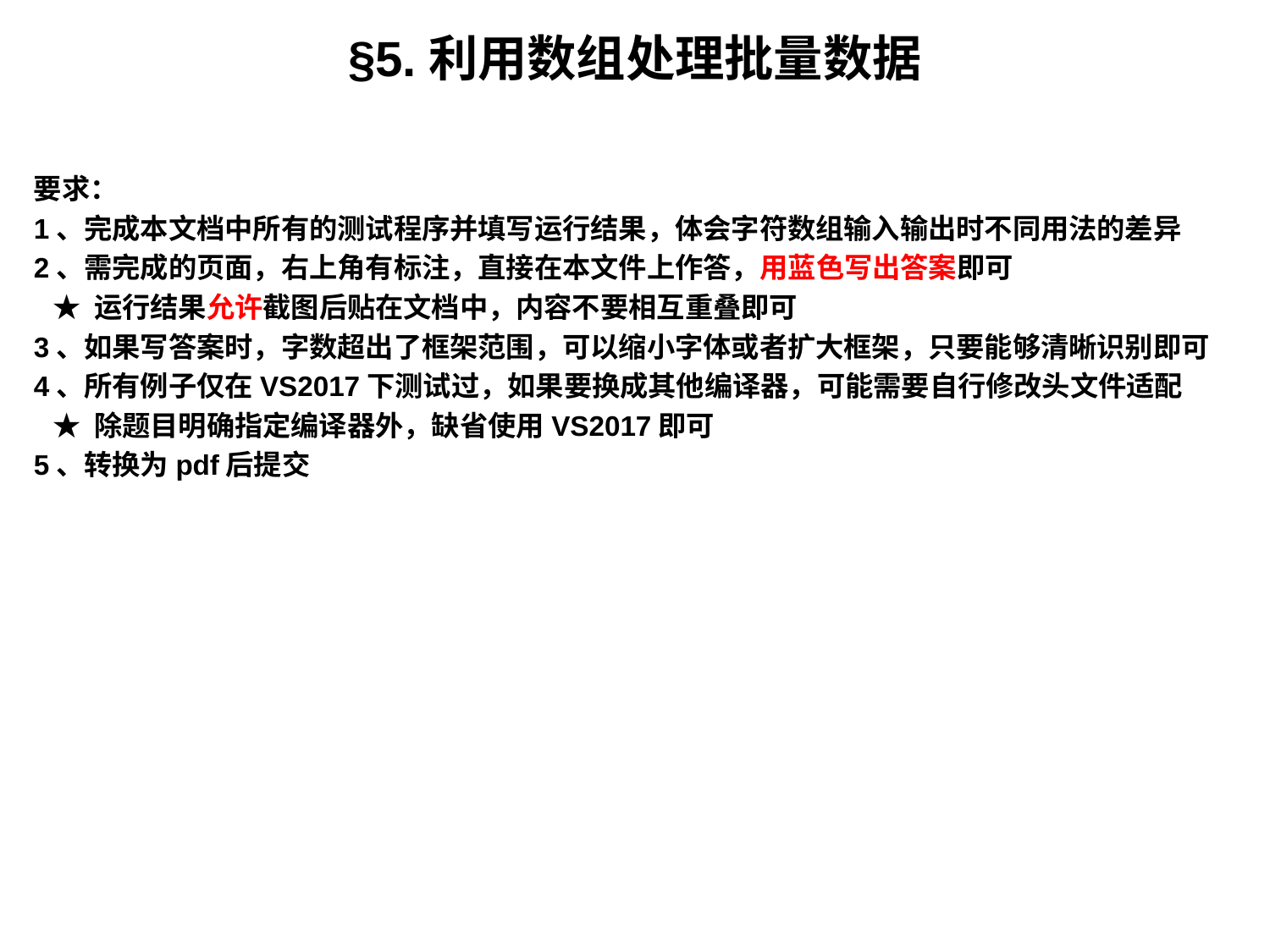

§5.利用数组处理批量数据

要求：
1、完成本文档中所有的测试程序并填写运行结果，体会字符数组输入输出时不同用法的差异
2、需完成的页面，右上角有标注，直接在本文件上作答，用蓝色写出答案即可
   ★ 运行结果允许截图后贴在文档中，内容不要相互重叠即可
3、如果写答案时，字数超出了框架范围，可以缩小字体或者扩大框架，只要能够清晰识别即可
4、所有例子仅在VS2017下测试过，如果要换成其他编译器，可能需要自行修改头文件适配
   ★ 除题目明确指定编译器外，缺省使用VS2017即可
5、转换为pdf后提交